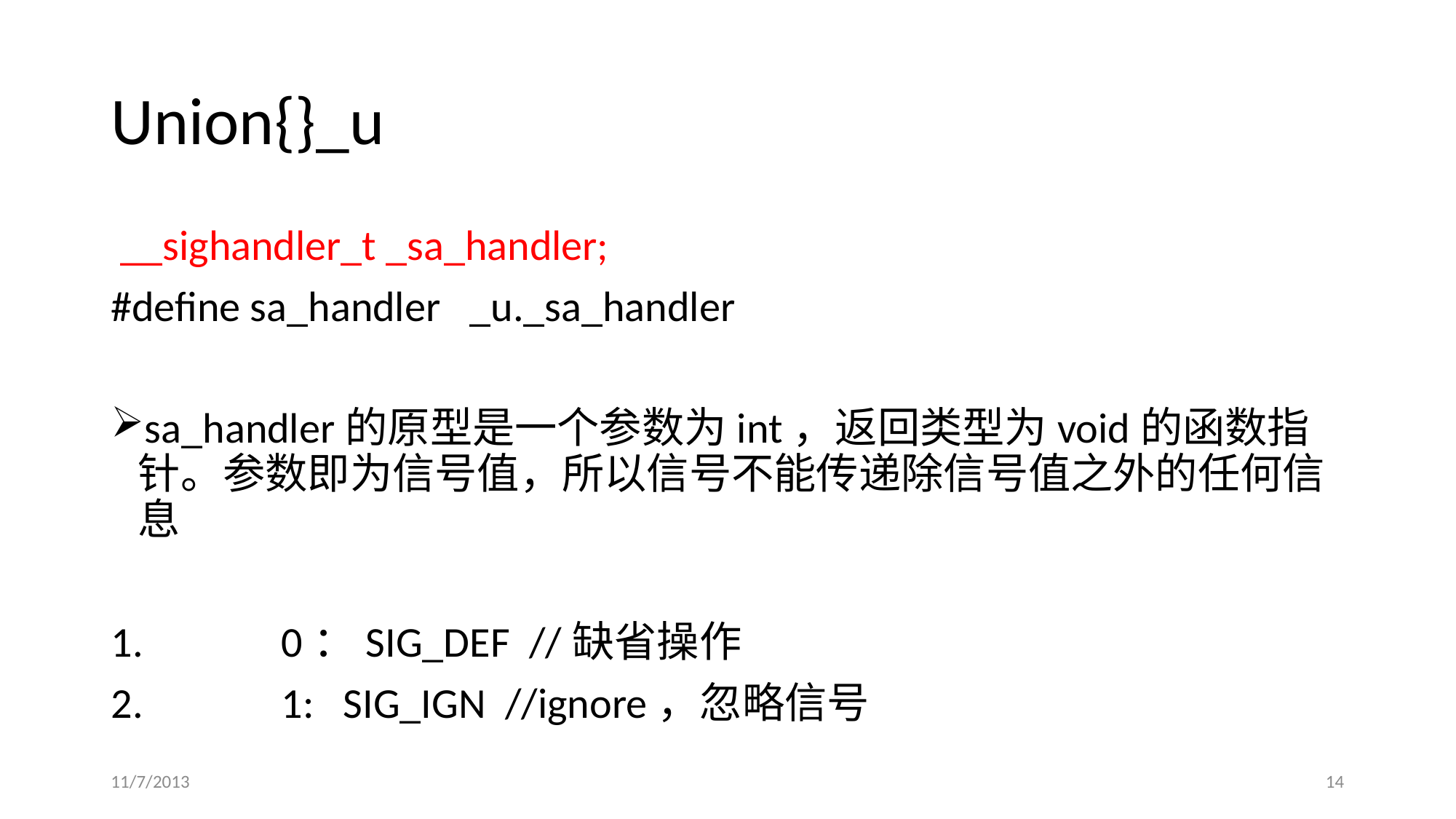

# Union{}_u
 __sighandler_t _sa_handler;
#define sa_handler   _u._sa_handler

sa_handler的原型是一个参数为int，返回类型为void的函数指针。参数即为信号值，所以信号不能传递除信号值之外的任何信息

	0：SIG_DEF  //缺省操作
	1:   SIG_IGN  //ignore，忽略信号

11/7/2013
14